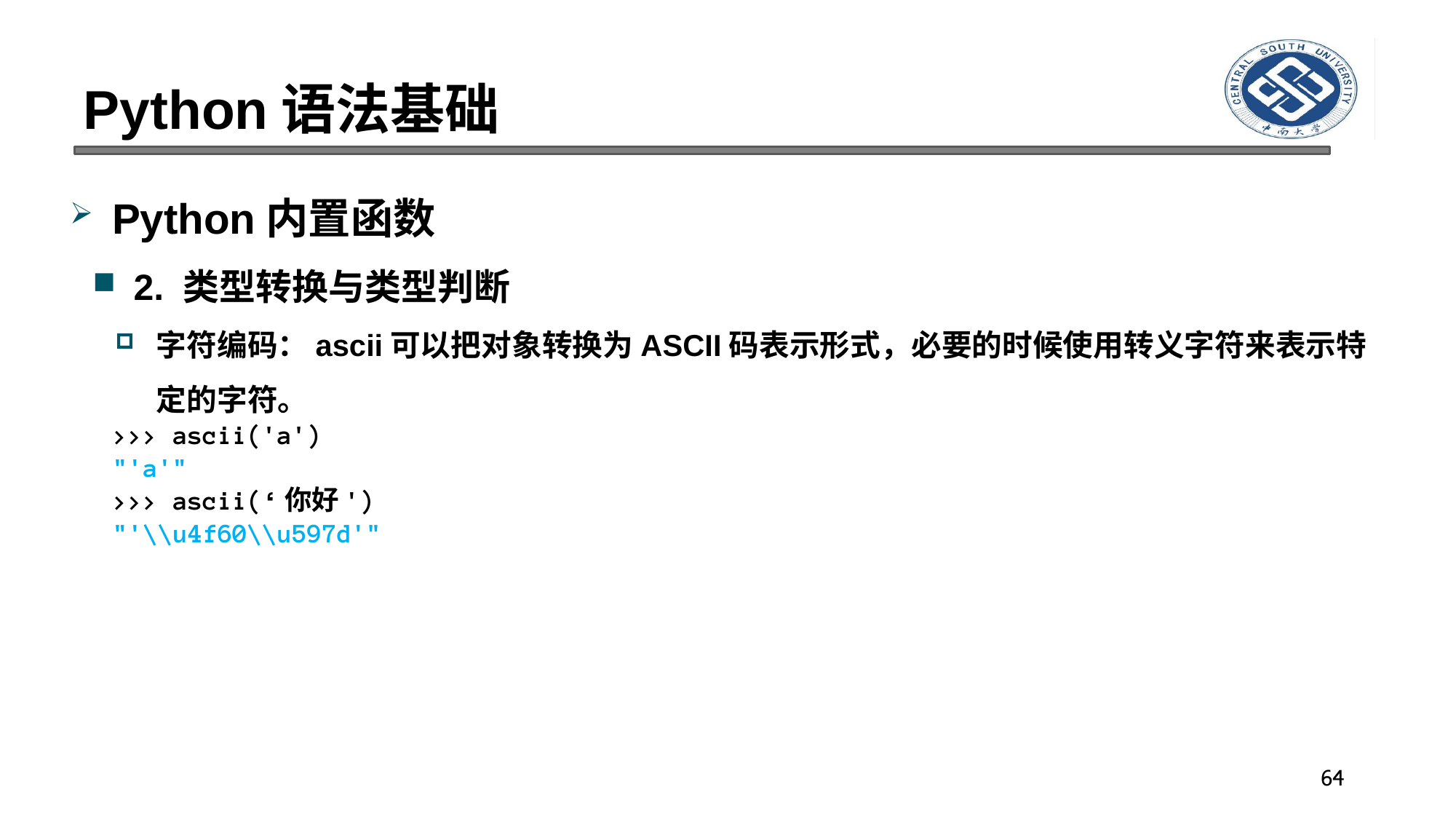

# Python语法基础
Python内置函数
2. 类型转换与类型判断
字符编码：ascii可以把对象转换为ASCII码表示形式，必要的时候使用转义字符来表示特定的字符。
>>> ascii('a')
"'a'"
>>> ascii(‘你好')
"'\\u4f60\\u597d'"
64